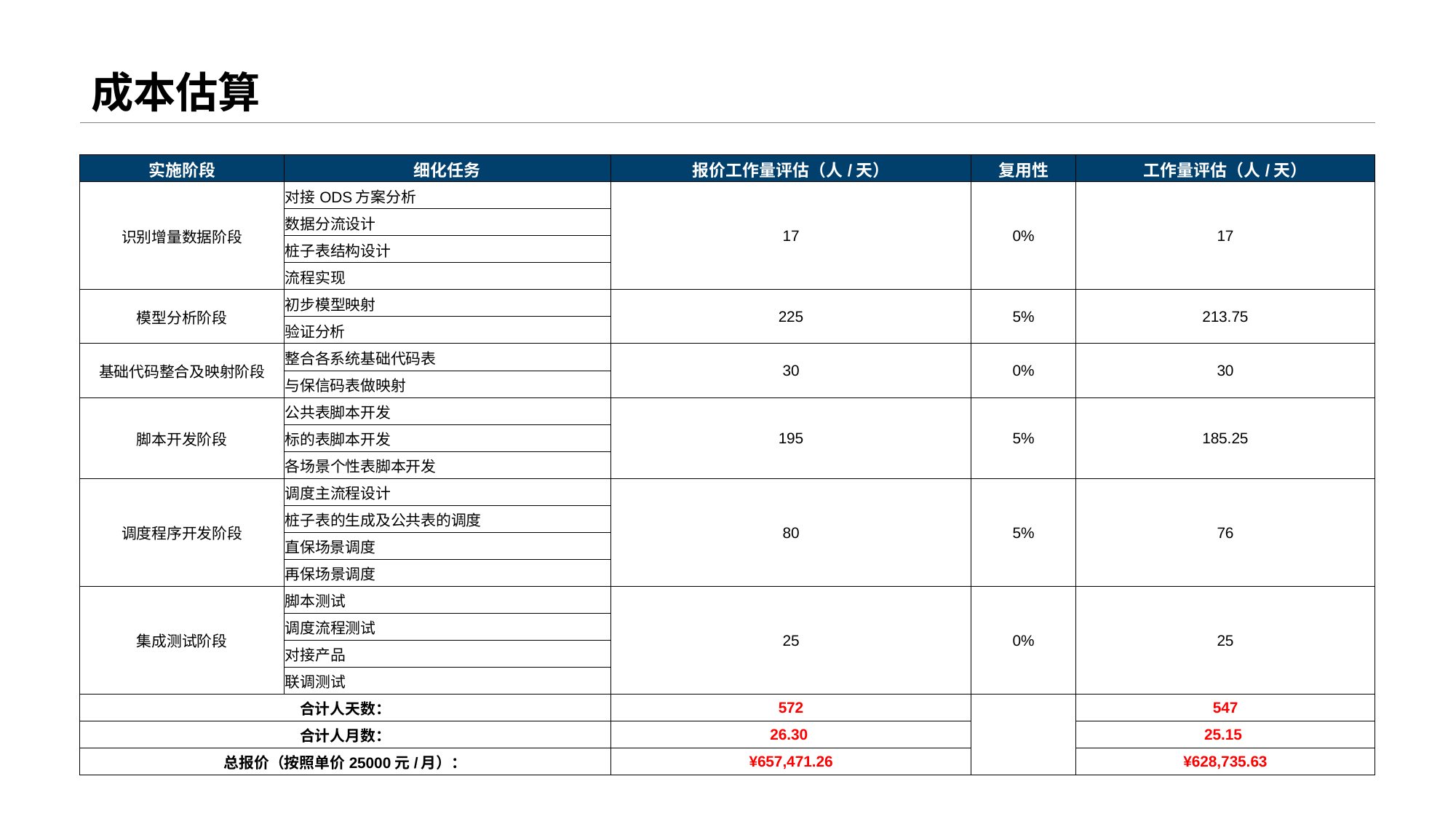

# 成本估算
| 实施阶段 | 细化任务 | 报价工作量评估（人/天） | 复用性 | 工作量评估（人/天） |
| --- | --- | --- | --- | --- |
| 识别增量数据阶段 | 对接ODS方案分析 | 17 | 0% | 17 |
|  | 数据分流设计 |  |  |  |
|  | 桩子表结构设计 |  |  |  |
|  | 流程实现 |  |  |  |
| 模型分析阶段 | 初步模型映射 | 225 | 5% | 213.75 |
|  | 验证分析 |  |  |  |
| 基础代码整合及映射阶段 | 整合各系统基础代码表 | 30 | 0% | 30 |
|  | 与保信码表做映射 |  |  |  |
| 脚本开发阶段 | 公共表脚本开发 | 195 | 5% | 185.25 |
|  | 标的表脚本开发 |  |  |  |
|  | 各场景个性表脚本开发 |  |  |  |
| 调度程序开发阶段 | 调度主流程设计 | 80 | 5% | 76 |
|  | 桩子表的生成及公共表的调度 |  |  |  |
|  | 直保场景调度 |  |  |  |
|  | 再保场景调度 |  |  |  |
| 集成测试阶段 | 脚本测试 | 25 | 0% | 25 |
|  | 调度流程测试 |  |  |  |
|  | 对接产品 |  |  |  |
|  | 联调测试 |  |  |  |
| 合计人天数： |  | 572 |  | 547 |
| 合计人月数： |  | 26.30 |  | 25.15 |
| 总报价（按照单价25000元/月）： |  | ¥657,471.26 |  | ¥628,735.63 |